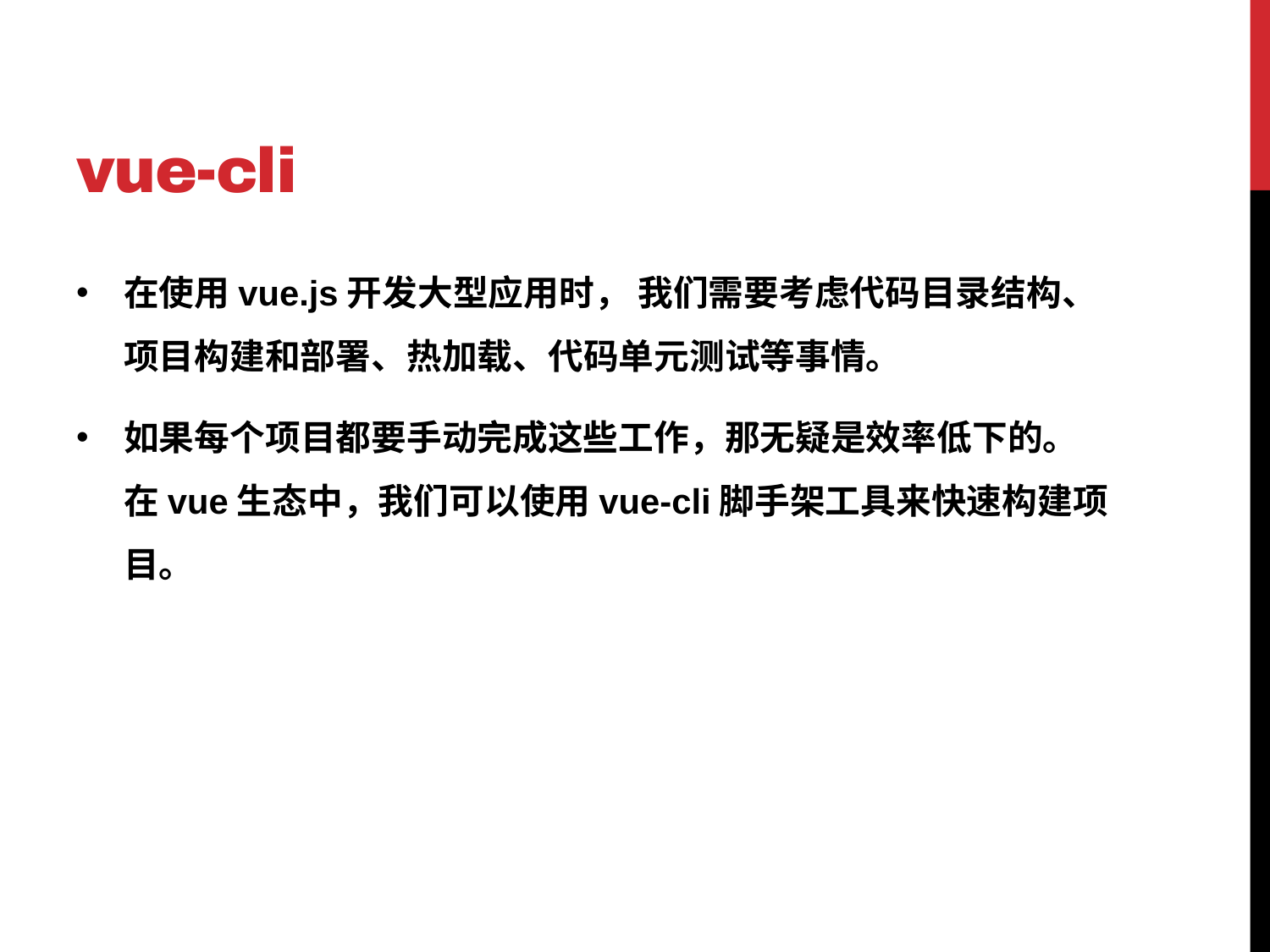

# vue-cli
在使用vue.js开发大型应用时， 我们需要考虑代码目录结构、项目构建和部署、热加载、代码单元测试等事情。
如果每个项目都要手动完成这些工作，那无疑是效率低下的。 在vue生态中，我们可以使用vue-cli脚手架工具来快速构建项目。